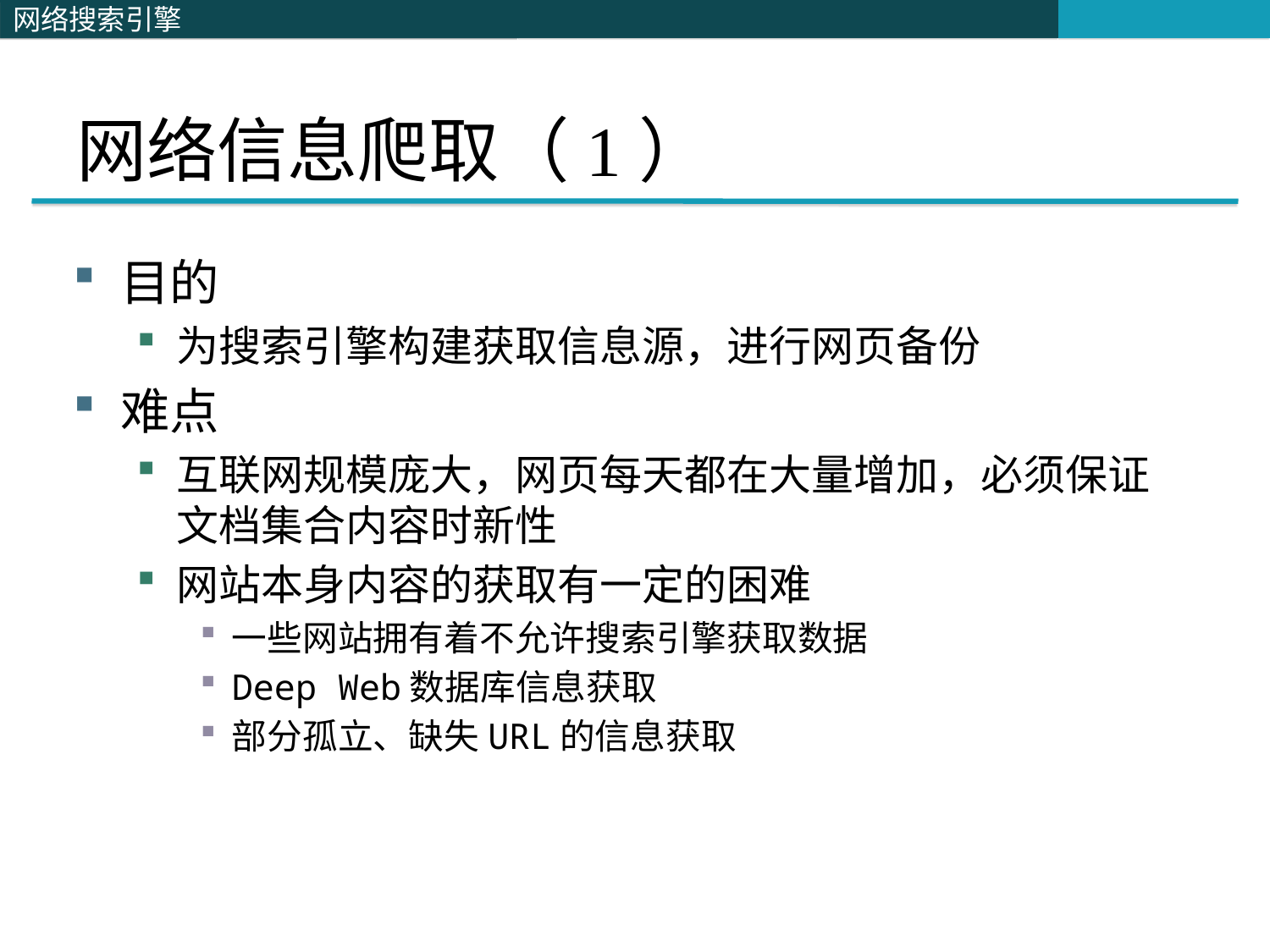

# 网络信息爬取（1）
目的
为搜索引擎构建获取信息源，进行网页备份
难点
互联网规模庞大，网页每天都在大量增加，必须保证文档集合内容时新性
网站本身内容的获取有一定的困难
一些网站拥有着不允许搜索引擎获取数据
Deep Web数据库信息获取
部分孤立、缺失URL的信息获取
6